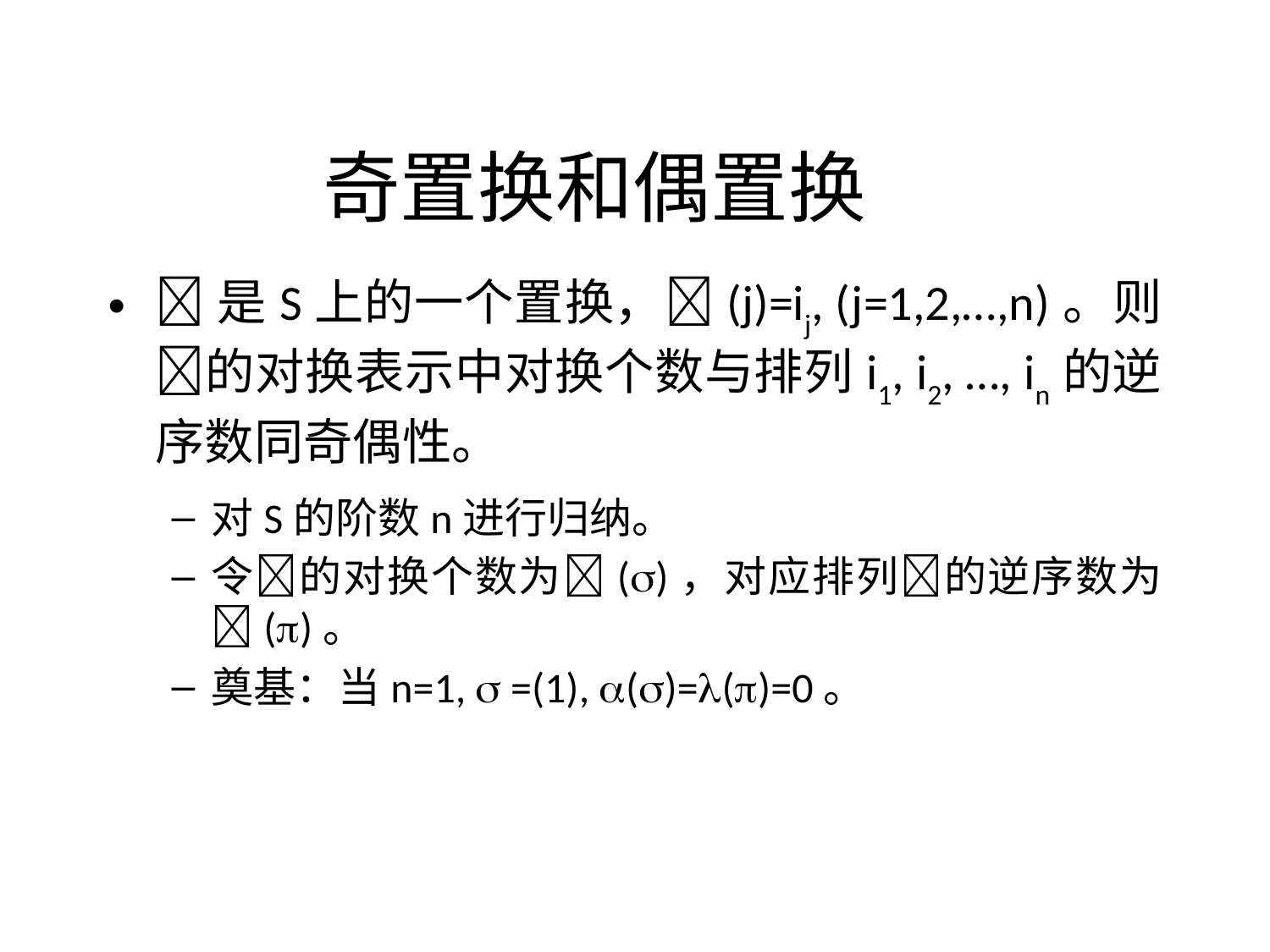

# 奇置换和偶置换
σ是S上的一个置换，σ(j)=ij, (j=1,2,…,n)。则σ的对换表示中对换个数与排列i1, i2, …, in的逆序数同奇偶性。
对S的阶数n进行归纳。
令σ的对换个数为α(σ)，对应排列π的逆序数为λ(π)。
奠基：当n=1, σ =(1), α(σ)=λ(π)=0。